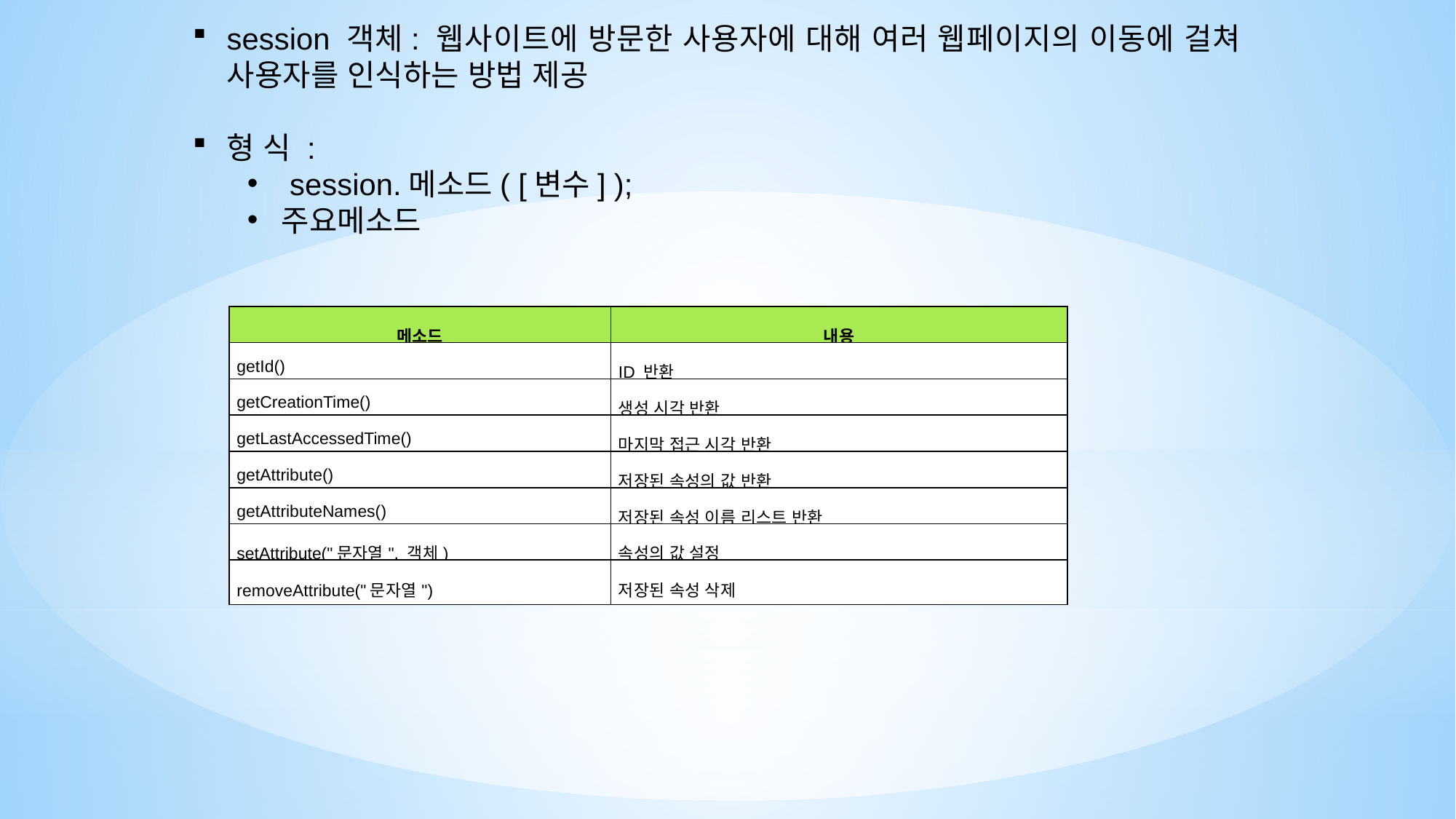

session 객체: 웹사이트에 방문한 사용자에 대해 여러 웹페이지의 이동에 걸쳐 사용자를 인식하는 방법 제공

형 식 :
 session.메소드( [변수] );
주요메소드
| 메소드 | 내용 |
| --- | --- |
| getId() | ID 반환 |
| getCreationTime() | 생성 시각 반환 |
| getLastAccessedTime() | 마지막 접근 시각 반환 |
| getAttribute() | 저장된 속성의 값 반환 |
| getAttributeNames() | 저장된 속성 이름 리스트 반환 |
| setAttribute("문자열", 객체) | 속성의 값 설정 |
| removeAttribute("문자열") | 저장된 속성 삭제 |